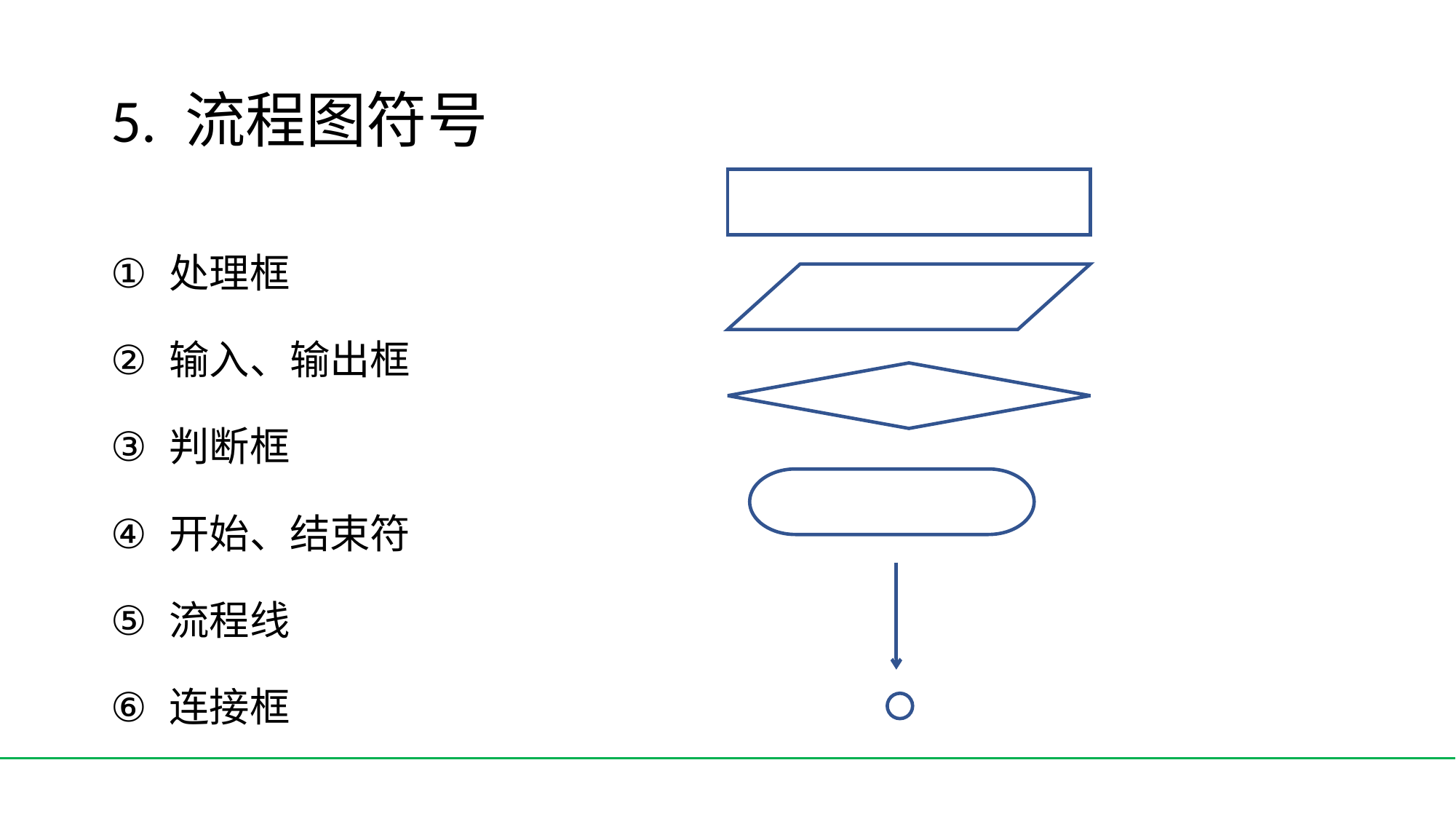

# 5. 流程图符号

处理框
输入、输出框
判断框
开始、结束符
流程线
连接框